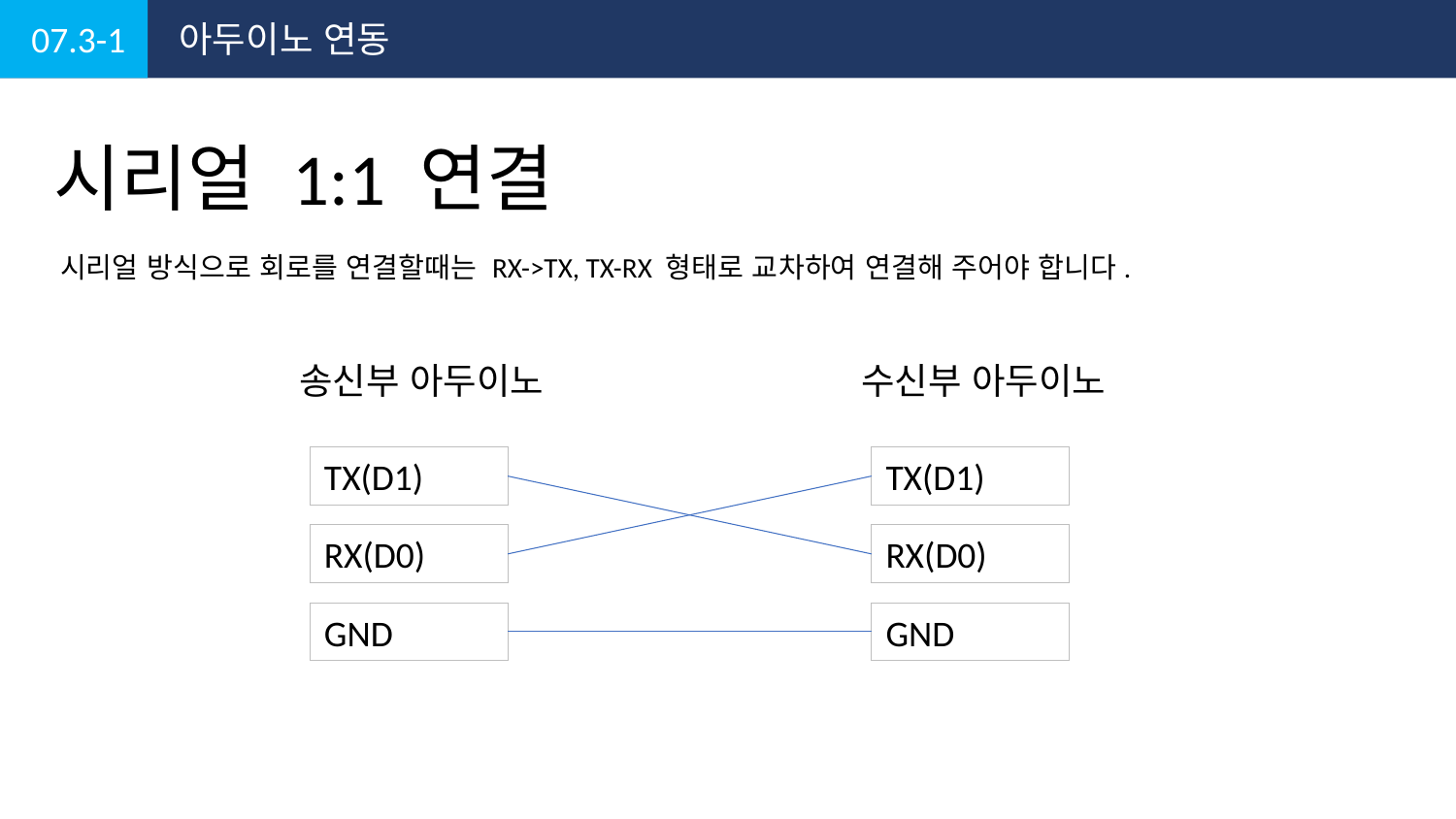

07.3-1
아두이노 연동
시리얼 1:1 연결
시리얼 방식으로 회로를 연결할때는 RX->TX, TX-RX 형태로 교차하여 연결해 주어야 합니다.
송신부 아두이노
수신부 아두이노
TX(D1)
TX(D1)
RX(D0)
RX(D0)
GND
GND